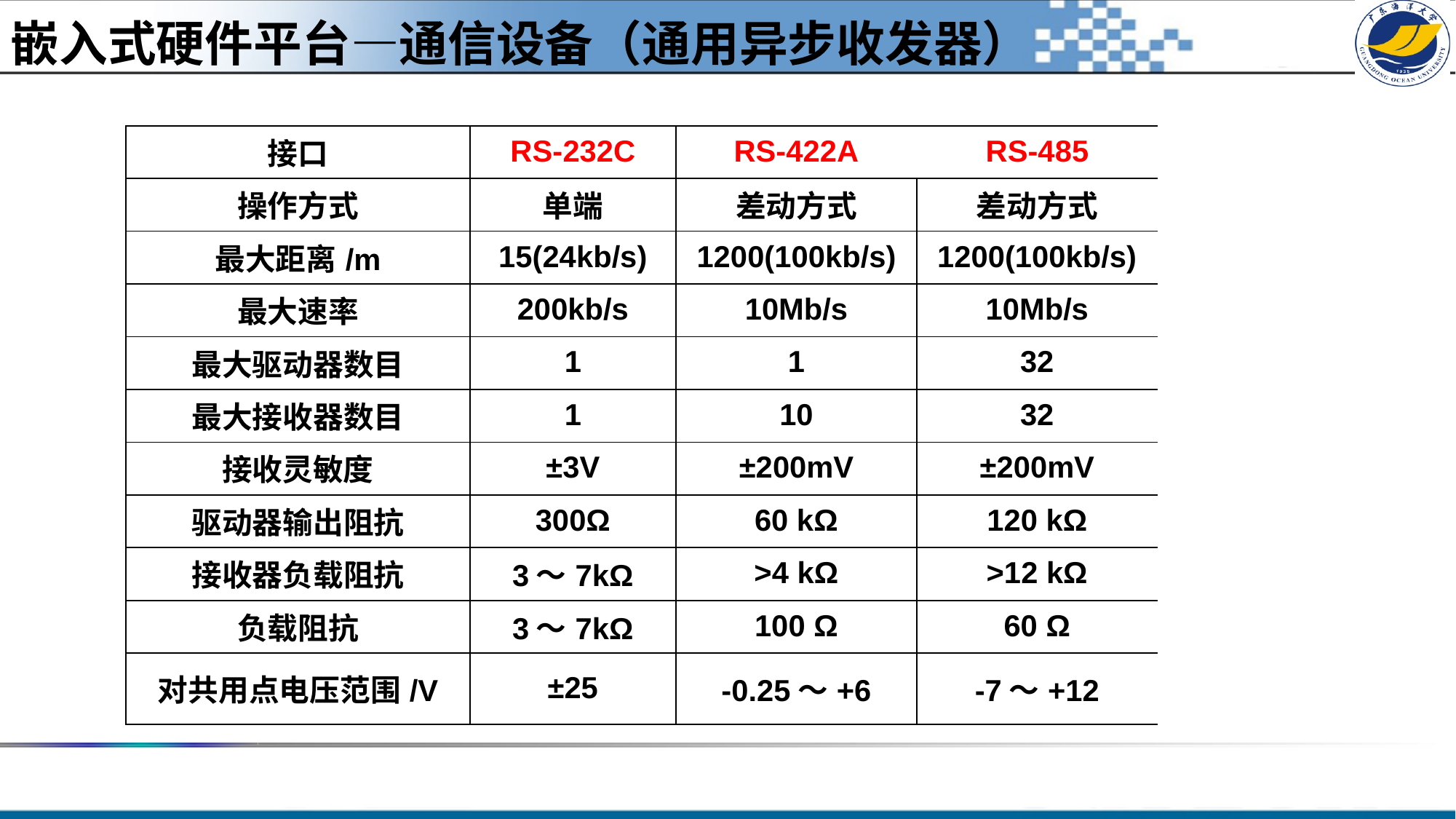

嵌入式硬件平台—通信设备（通用异步收发器）
#
| 接口 | RS-232C | RS-422A | RS-485 |
| --- | --- | --- | --- |
| 操作方式 | 单端 | 差动方式 | 差动方式 |
| 最大距离/m | 15(24kb/s) | 1200(100kb/s) | 1200(100kb/s) |
| 最大速率 | 200kb/s | 10Mb/s | 10Mb/s |
| 最大驱动器数目 | 1 | 1 | 32 |
| 最大接收器数目 | 1 | 10 | 32 |
| 接收灵敏度 | ±3V | ±200mV | ±200mV |
| 驱动器输出阻抗 | 300Ω | 60 kΩ | 120 kΩ |
| 接收器负载阻抗 | 3～7kΩ | >4 kΩ | >12 kΩ |
| 负载阻抗 | 3～7kΩ | 100 Ω | 60 Ω |
| 对共用点电压范围/V | ±25 | -0.25～+6 | -7～+12 |
98